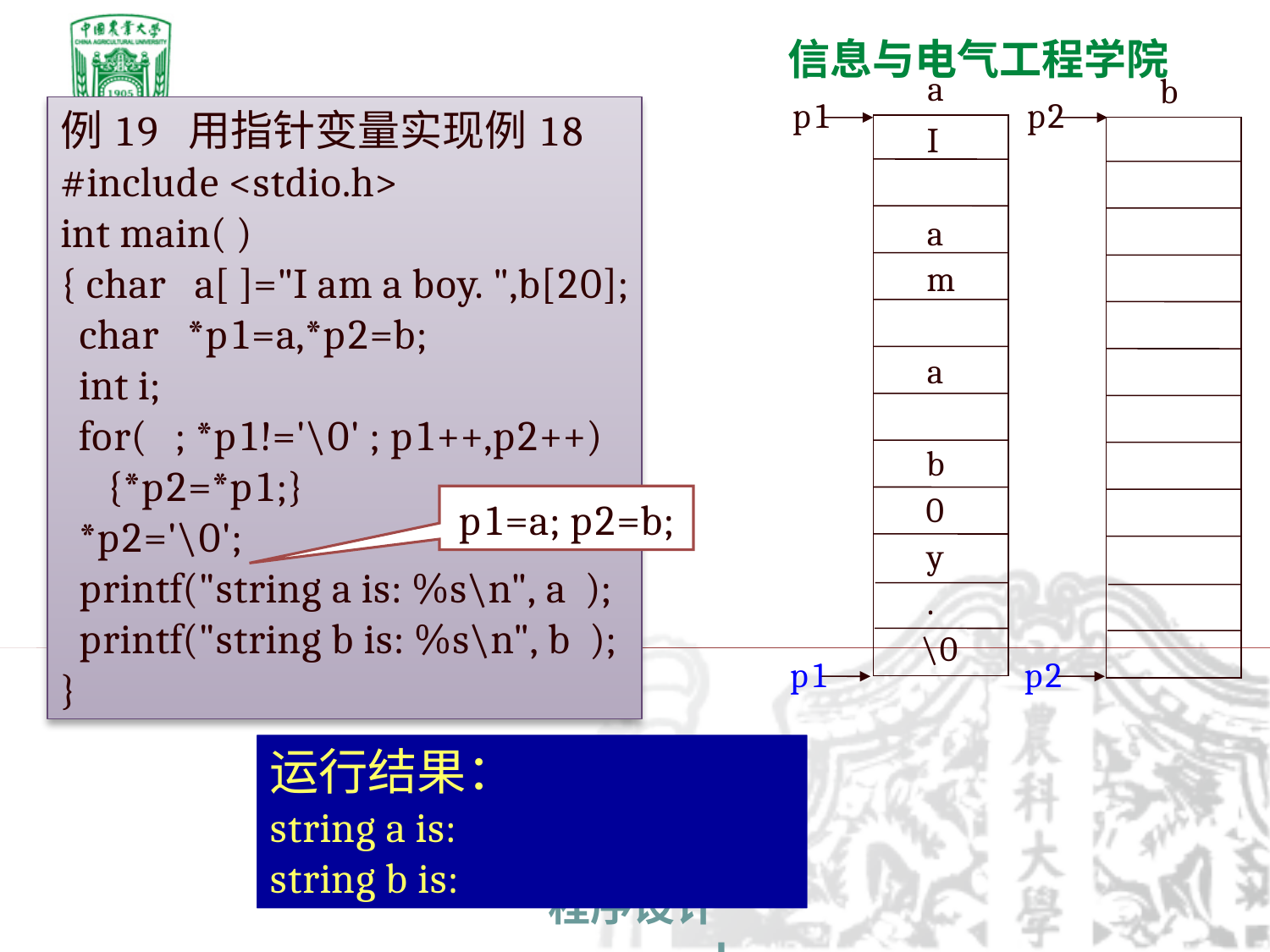

a
b
p1
p2
I

a

m

a

b

0

y

.

\0

例19  用指针变量实现例18
#include <stdio.h>
int main( )
{ char   a[ ]="I am a boy. ",b[20];
  char   *p1=a,*p2=b;
  int i;
  for(   ; *p1!='\0' ; p1++,p2++)
     {*p2=*p1;}
  *p2='\0';
  printf("string a is: %s\n", a  );
  printf("string b is: %s\n", b  );
}
p1=a; p2=b;
p1
p2

运行结果：
string a is:
string b is:
运行结果：
string a is: I am boy.
string b is: I am boy.